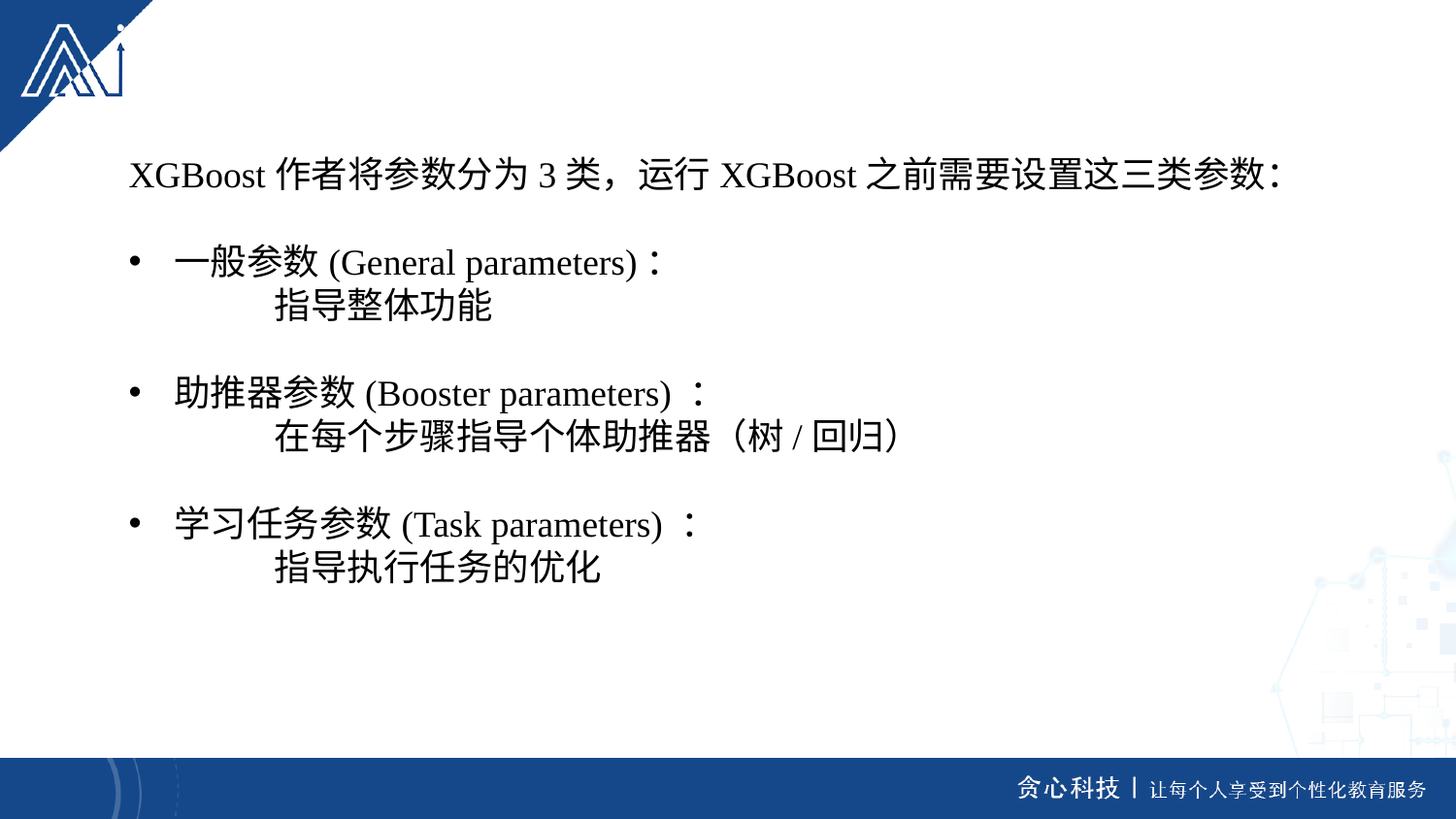

XGBoost作者将参数分为3类，运行XGBoost之前需要设置这三类参数：

一般参数(General parameters)：
	指导整体功能

助推器参数(Booster parameters) ：
	在每个步骤指导个体助推器（树/回归）

学习任务参数(Task parameters) ：
	指导执行任务的优化